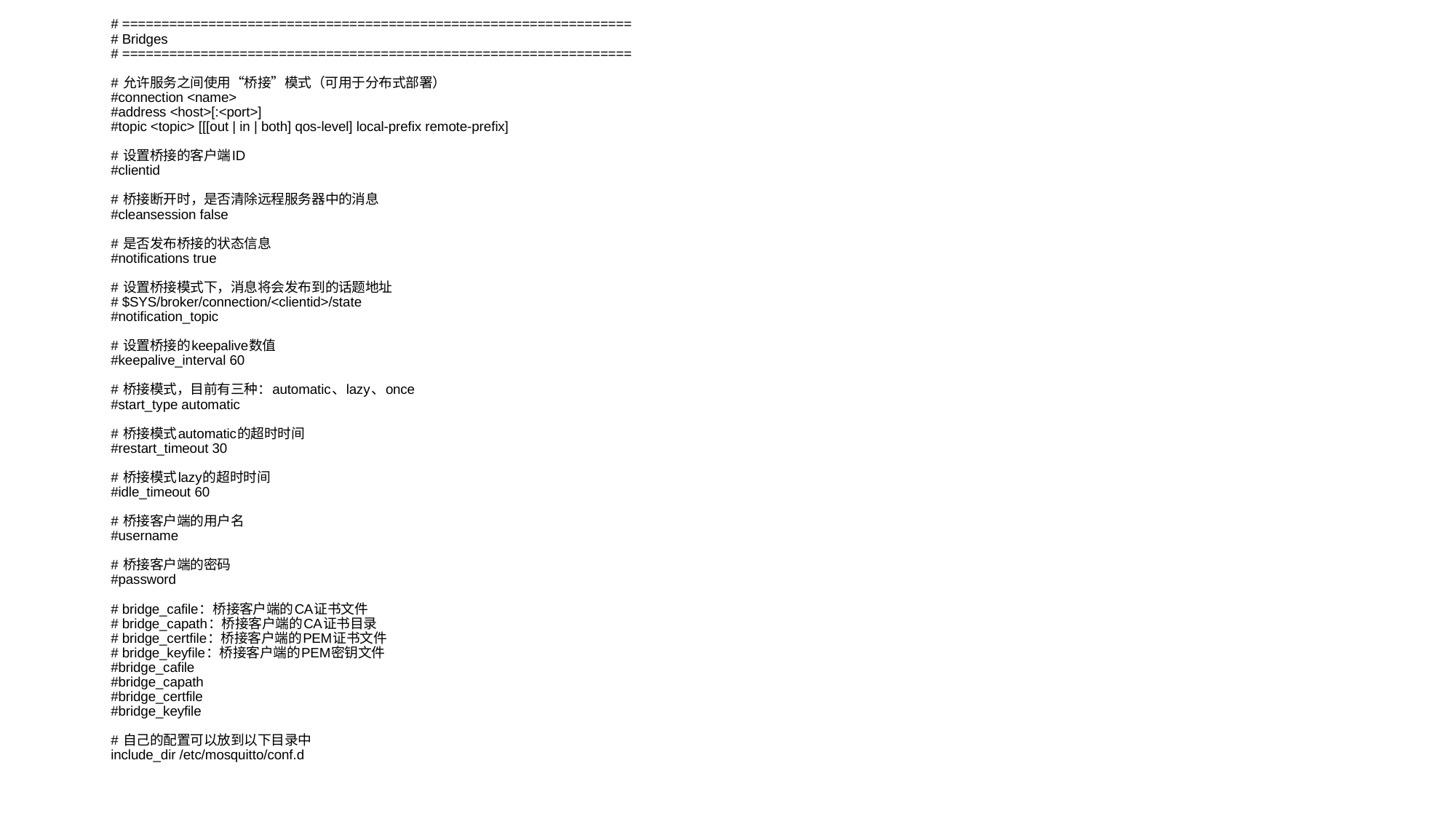

# ================================================================= # Bridges # ================================================================= # 允许服务之间使用“桥接”模式（可用于分布式部署） #connection <name> #address <host>[:<port>] #topic <topic> [[[out | in | both] qos-level] local-prefix remote-prefix] # 设置桥接的客户端ID #clientid # 桥接断开时，是否清除远程服务器中的消息 #cleansession false # 是否发布桥接的状态信息 #notifications true # 设置桥接模式下，消息将会发布到的话题地址 # $SYS/broker/connection/<clientid>/state #notification_topic # 设置桥接的keepalive数值 #keepalive_interval 60 # 桥接模式，目前有三种：automatic、lazy、once #start_type automatic # 桥接模式automatic的超时时间 #restart_timeout 30 # 桥接模式lazy的超时时间 #idle_timeout 60 # 桥接客户端的用户名 #username # 桥接客户端的密码 #password # bridge_cafile：桥接客户端的CA证书文件 # bridge_capath：桥接客户端的CA证书目录 # bridge_certfile：桥接客户端的PEM证书文件 # bridge_keyfile：桥接客户端的PEM密钥文件 #bridge_cafile #bridge_capath #bridge_certfile #bridge_keyfile # 自己的配置可以放到以下目录中 include_dir /etc/mosquitto/conf.d